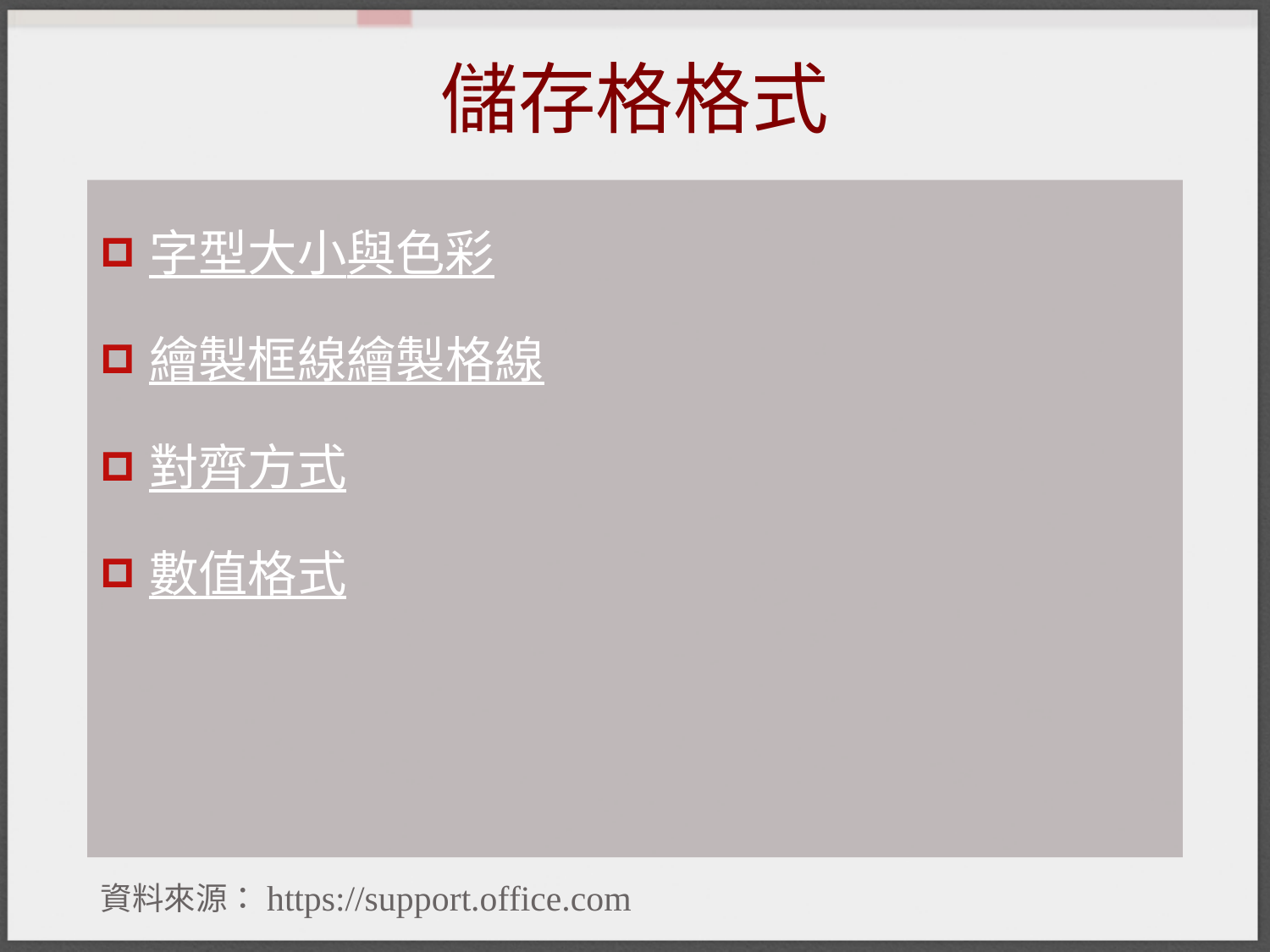

# 儲存格格式
字型大小與色彩
繪製框線繪製格線
對齊方式
數值格式

https://support.office.com